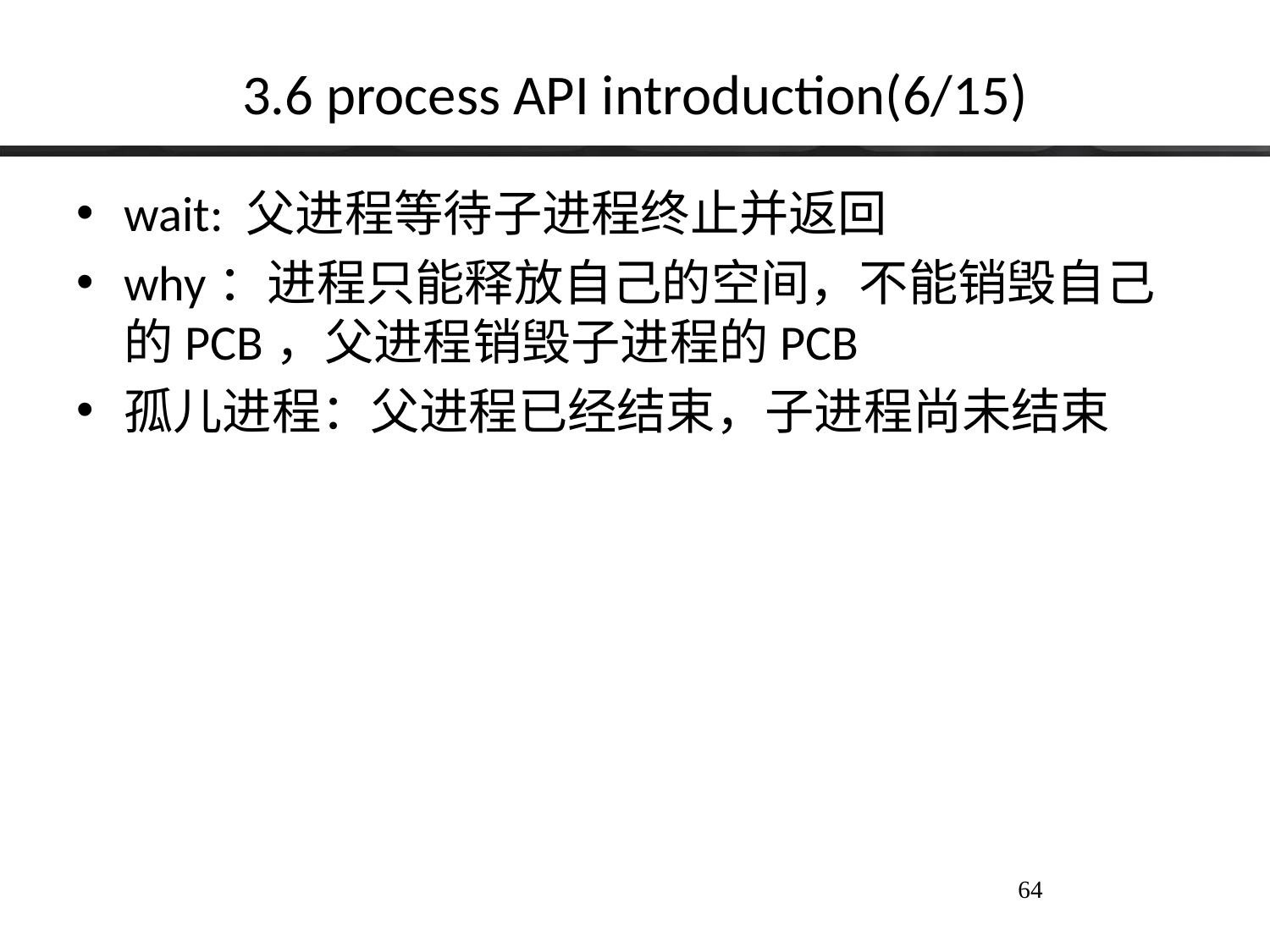

# 3.6 process API introduction(6/15)
wait: 父进程等待子进程终止并返回
why：进程只能释放自己的空间，不能销毁自己的PCB，父进程销毁子进程的PCB
孤儿进程：父进程已经结束，子进程尚未结束
64